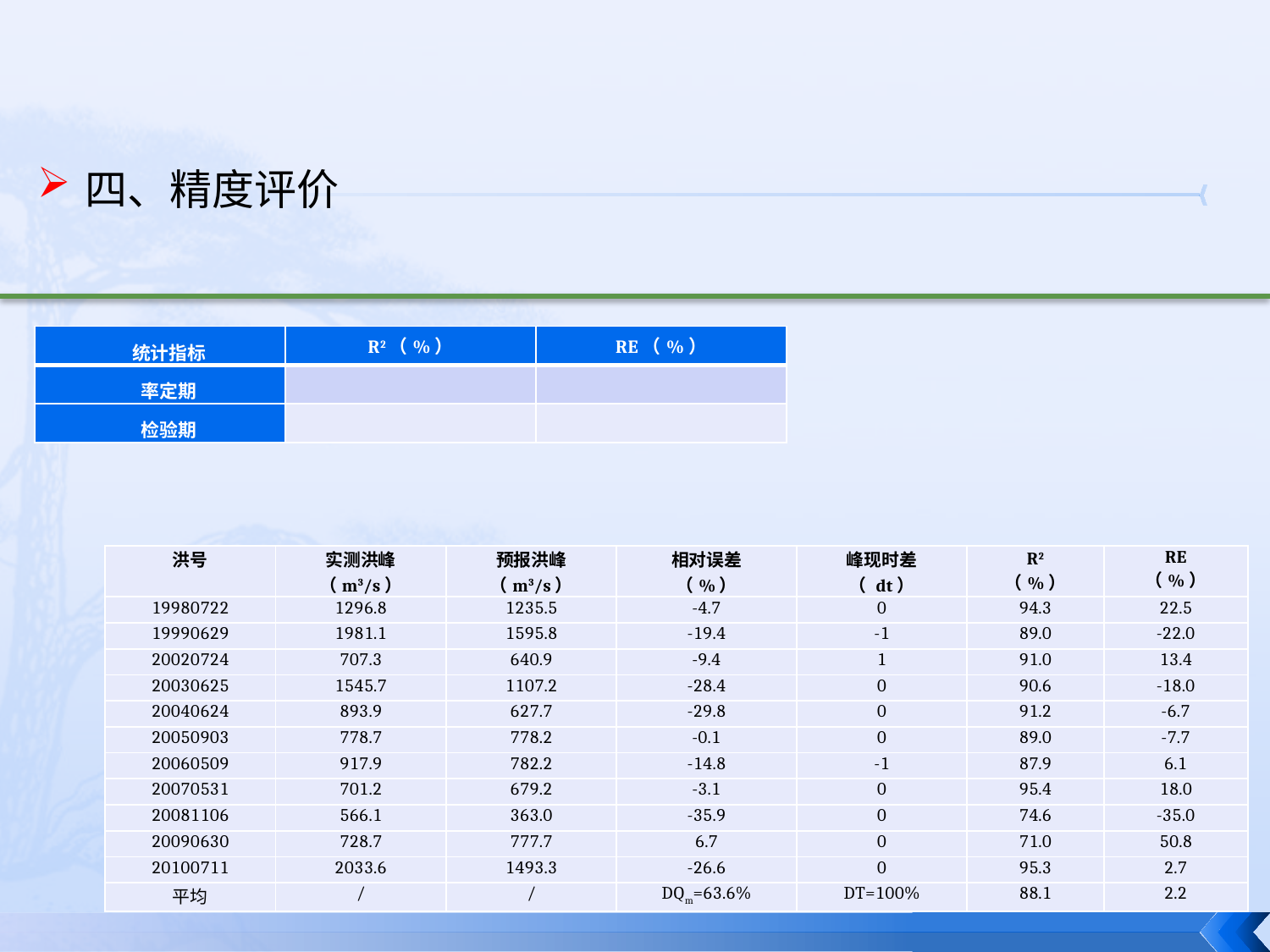

四、精度评价
| 统计指标 | R2（%） | RE（%） |
| --- | --- | --- |
| 率定期 |  |  |
| 检验期 |  |  |
| 洪号 | 实测洪峰 （m3/s） | 预报洪峰 （m3/s） | 相对误差 （%） | 峰现时差 （ dt） | R2 （%） | RE （%） |
| --- | --- | --- | --- | --- | --- | --- |
| 19980722 | 1296.8 | 1235.5 | -4.7 | 0 | 94.3 | 22.5 |
| 19990629 | 1981.1 | 1595.8 | -19.4 | -1 | 89.0 | -22.0 |
| 20020724 | 707.3 | 640.9 | -9.4 | 1 | 91.0 | 13.4 |
| 20030625 | 1545.7 | 1107.2 | -28.4 | 0 | 90.6 | -18.0 |
| 20040624 | 893.9 | 627.7 | -29.8 | 0 | 91.2 | -6.7 |
| 20050903 | 778.7 | 778.2 | -0.1 | 0 | 89.0 | -7.7 |
| 20060509 | 917.9 | 782.2 | -14.8 | -1 | 87.9 | 6.1 |
| 20070531 | 701.2 | 679.2 | -3.1 | 0 | 95.4 | 18.0 |
| 20081106 | 566.1 | 363.0 | -35.9 | 0 | 74.6 | -35.0 |
| 20090630 | 728.7 | 777.7 | 6.7 | 0 | 71.0 | 50.8 |
| 20100711 | 2033.6 | 1493.3 | -26.6 | 0 | 95.3 | 2.7 |
| 平均 | / | / | DQm=63.6% | DT=100% | 88.1 | 2.2 |